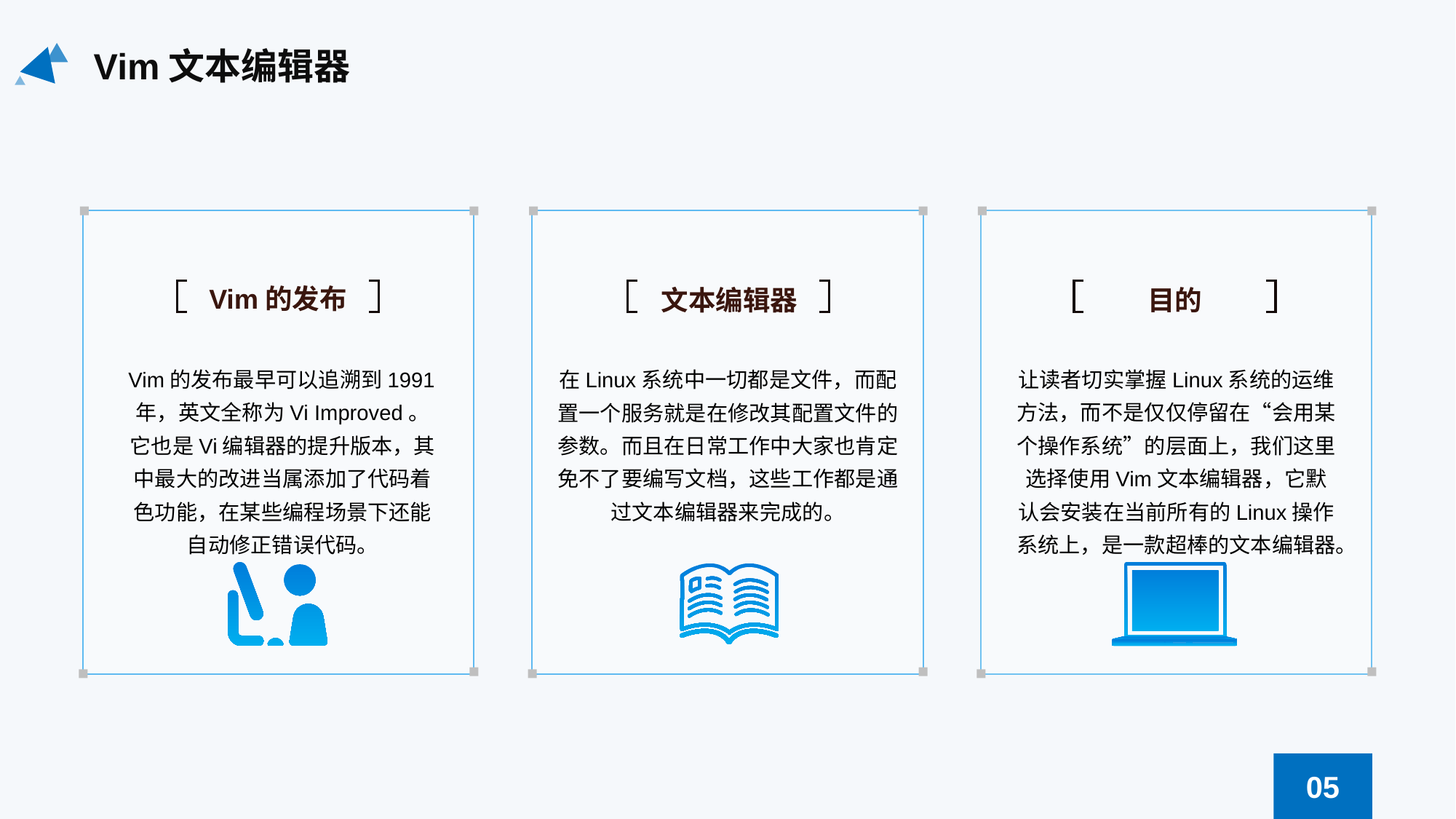

Vim文本编辑器

Vim的发布
文本编辑器
目的

Vim的发布最早可以追溯到1991年，英文全称为Vi Improved。它也是Vi编辑器的提升版本，其中最大的改进当属添加了代码着色功能，在某些编程场景下还能自动修正错误代码。
在Linux系统中一切都是文件，而配置一个服务就是在修改其配置文件的参数。而且在日常工作中大家也肯定免不了要编写文档，这些工作都是通过文本编辑器来完成的。
让读者切实掌握Linux系统的运维方法，而不是仅仅停留在“会用某个操作系统”的层面上，我们这里选择使用Vim文本编辑器，它默认会安装在当前所有的Linux操作系统上，是一款超棒的文本编辑器。

05